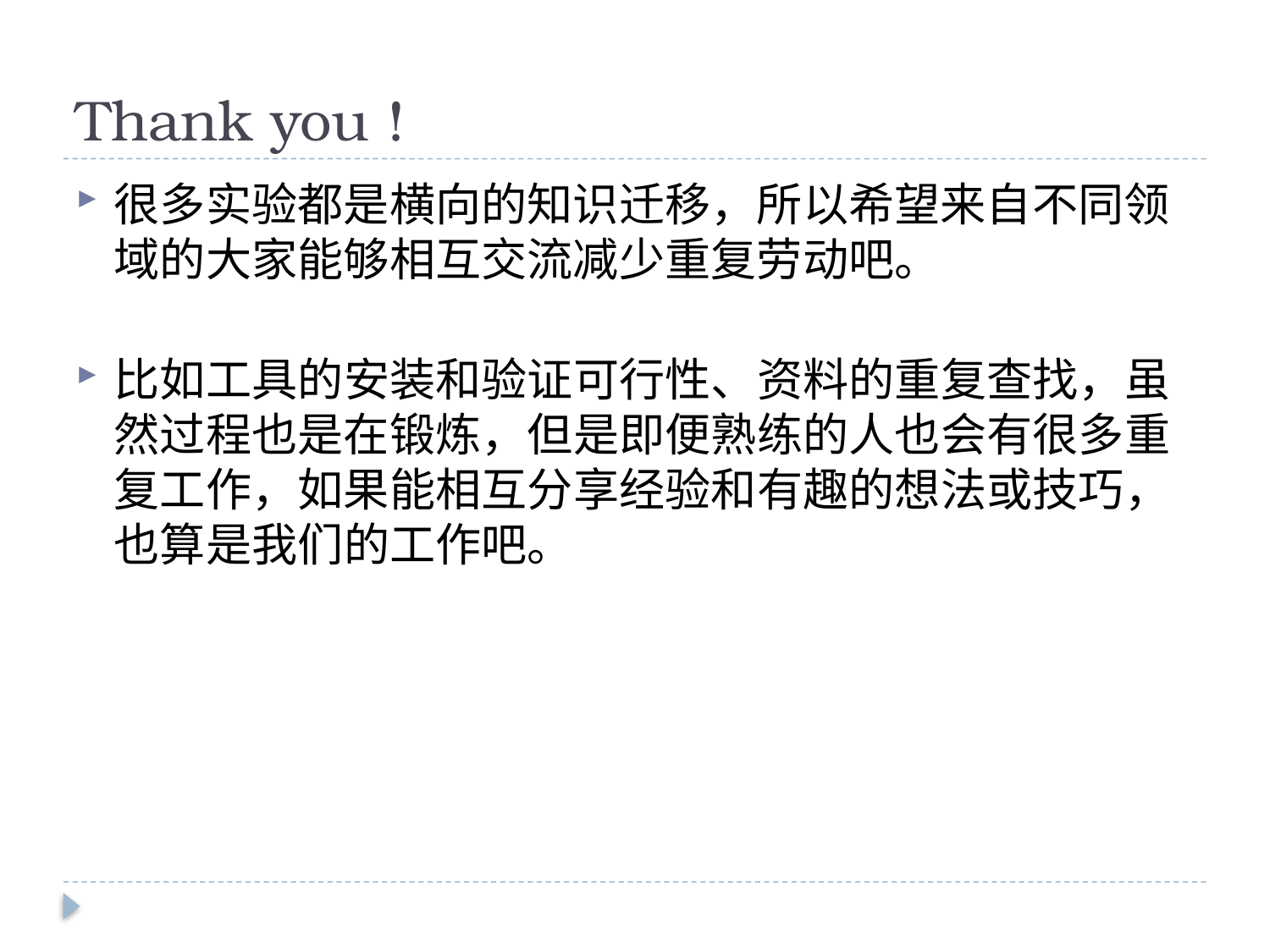

# Thank you !
很多实验都是横向的知识迁移，所以希望来自不同领域的大家能够相互交流减少重复劳动吧。
比如工具的安装和验证可行性、资料的重复查找，虽然过程也是在锻炼，但是即便熟练的人也会有很多重复工作，如果能相互分享经验和有趣的想法或技巧，也算是我们的工作吧。